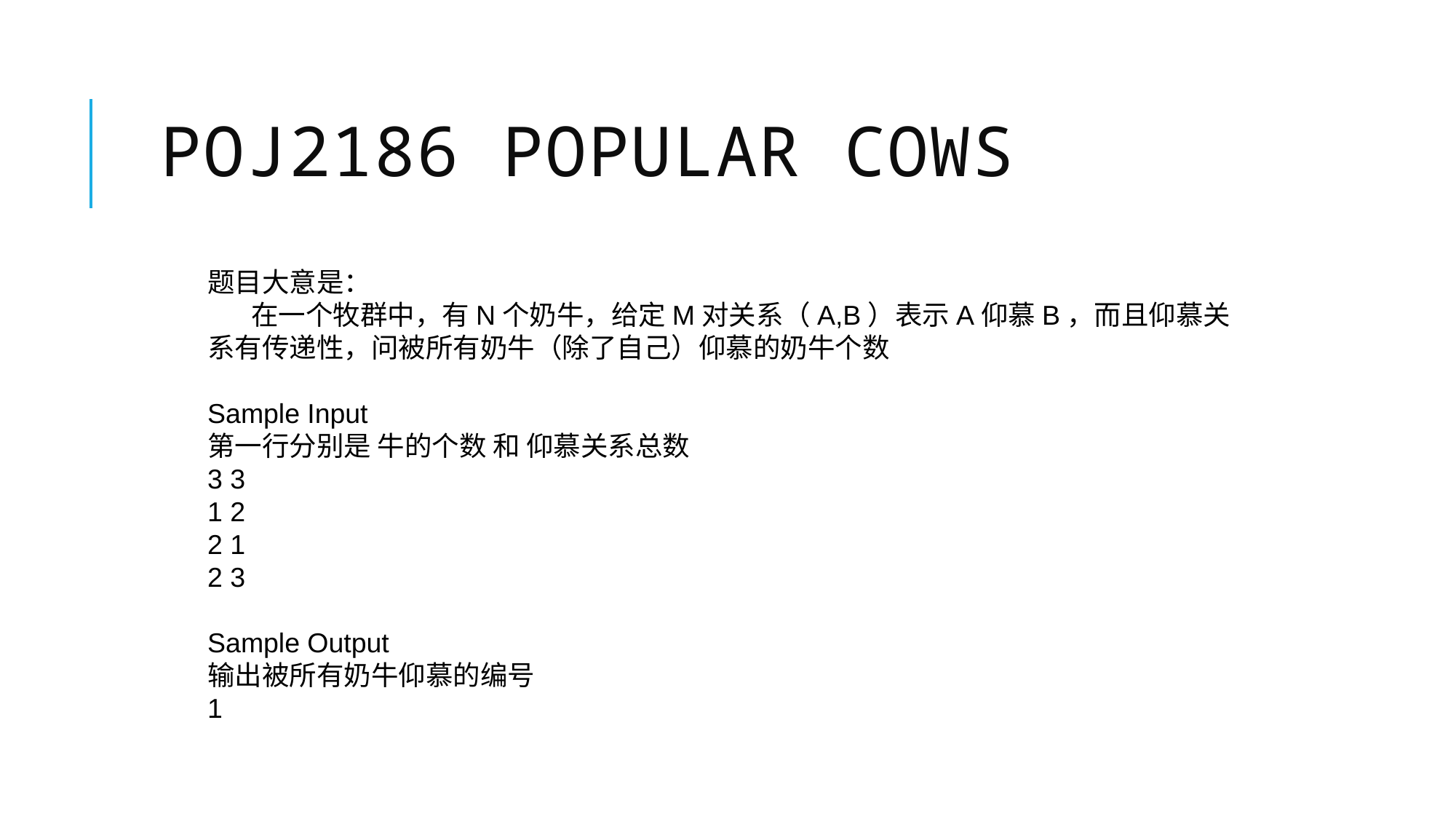

# POJ2186 Popular Cows
题目大意是：
      在一个牧群中，有N个奶牛，给定M对关系（A,B）表示A仰慕B，而且仰慕关系有传递性，问被所有奶牛（除了自己）仰慕的奶牛个数

Sample Input
第一行分别是 牛的个数 和 仰慕关系总数
3 3
1 2
2 1
2 3

Sample Output
输出被所有奶牛仰慕的编号
1